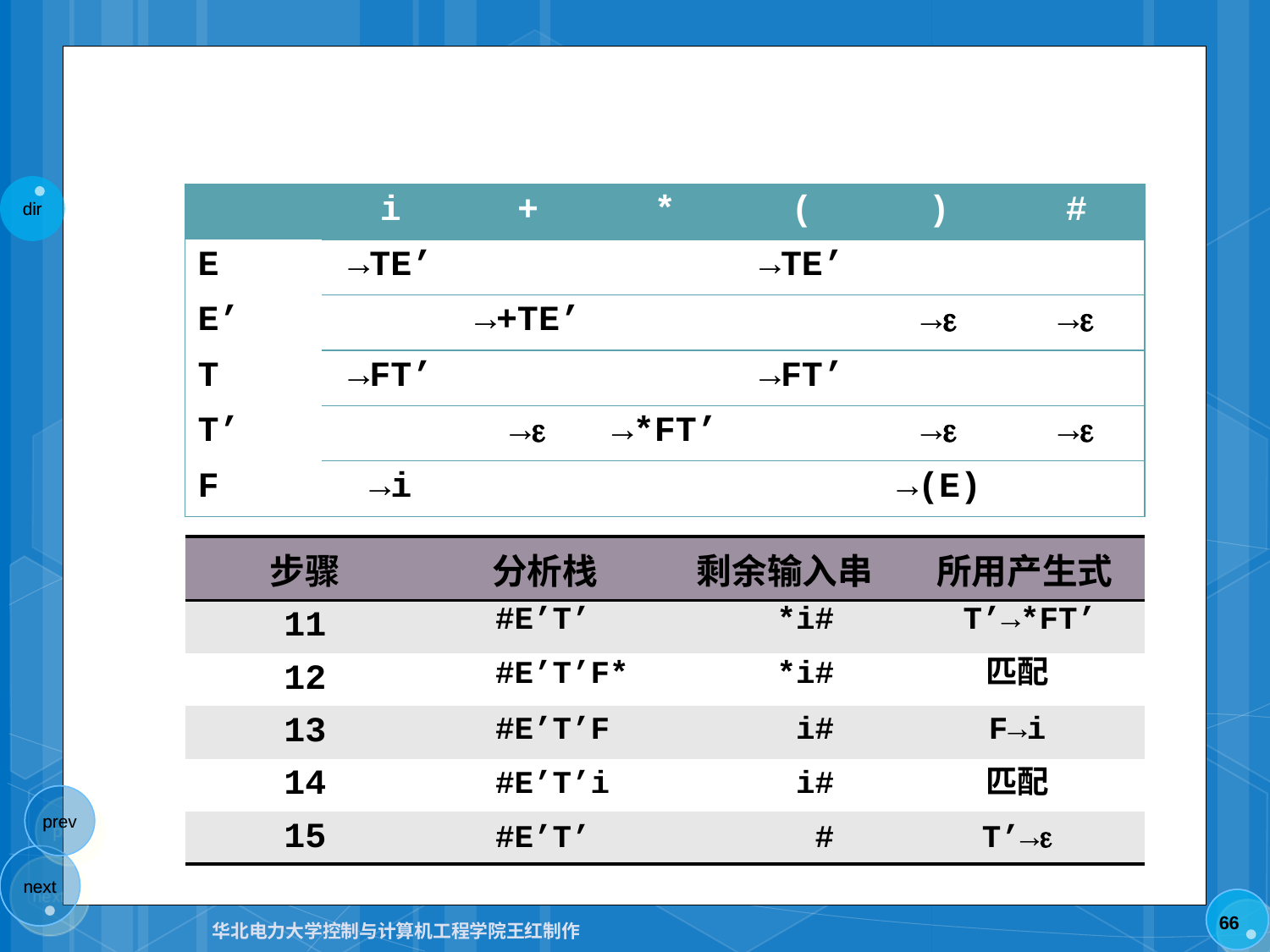

|  | i | + | \* | ( | ) | # |
| --- | --- | --- | --- | --- | --- | --- |
| E | →TE’ |  |  | →TE’ |  |  |
| E’ |  | →+TE’ |  |  | →ε | →ε |
| T | →FT’ |  |  | →FT’ |  |  |
| T’ |  | →ε | →\*FT’ |  | →ε | →ε |
| F | →i |  |  |  | →(E) |  |
| 步骤 | 分析栈 | 剩余输入串 | 所用产生式 |
| --- | --- | --- | --- |
| 11 |  |  |  |
| 12 |  |  |  |
| 13 |  |  |  |
| 14 |  |  |  |
| 15 |  |  |  |
#E’T’
*i#
T’→*FT’
#E’T’F*
*i#
匹配
#E’T’F
i#
F→i
#E’T’i
i#
匹配
#E’T’
#
T’→ε
66
华北电力大学控制与计算机工程学院王红制作